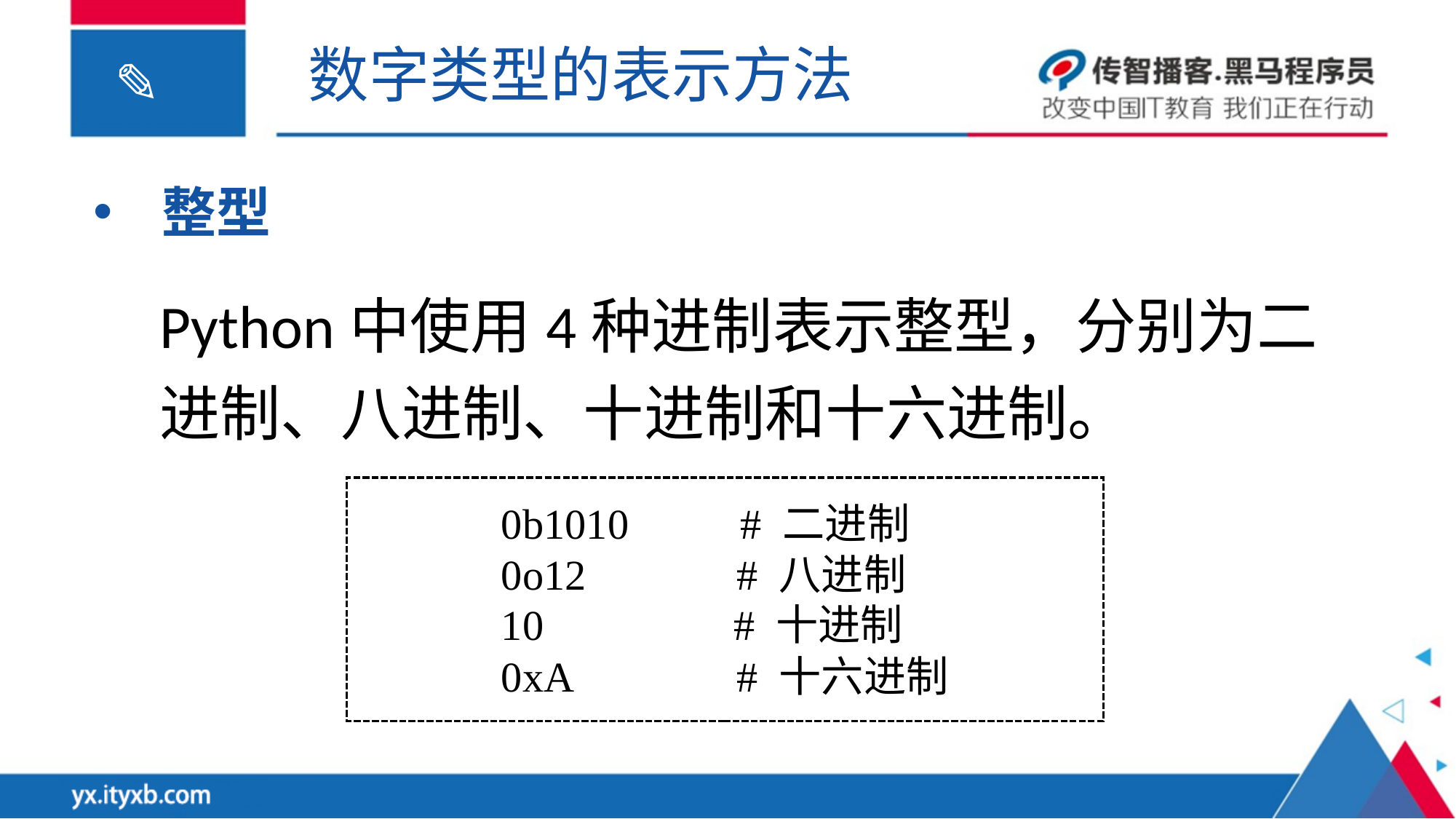

数字类型的表示方法
整型
Python中使用4种进制表示整型，分别为二进制、八进制、十进制和十六进制。

0b1010  	  # 二进制
0o12  	            # 八进制
10                  # 十进制
0xA  	            # 十六进制